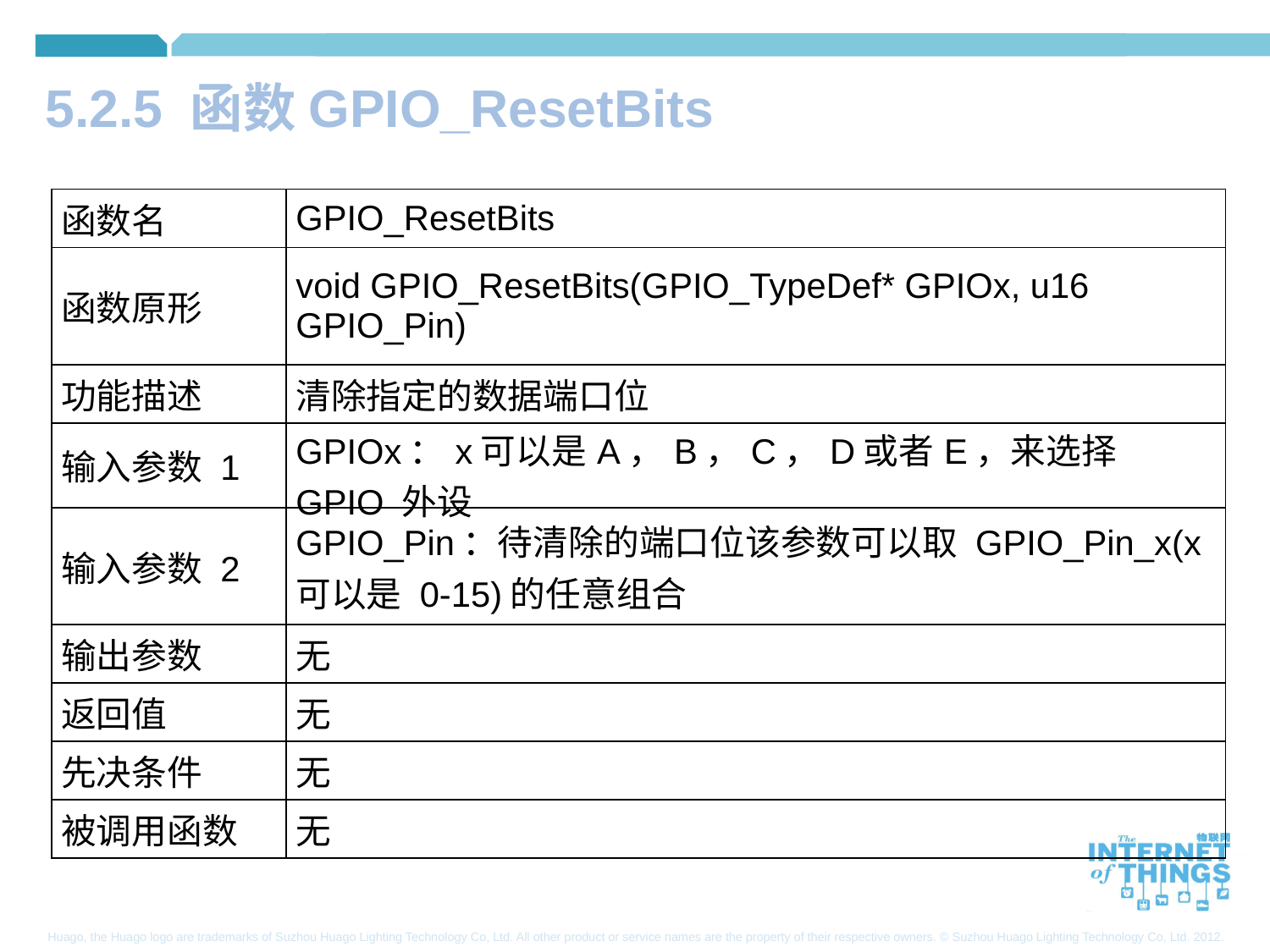

5.2.5 函数GPIO_ResetBits
| 函数名 | GPIO\_ResetBits |
| --- | --- |
| 函数原形 | void GPIO\_ResetBits(GPIO\_TypeDef\* GPIOx, u16 GPIO\_Pin) |
| 功能描述 | 清除指定的数据端口位 |
| 输入参数 1 | GPIOx：x可以是A，B，C，D或者E，来选择 GPIO 外设 |
| 输入参数 2 | GPIO\_Pin：待清除的端口位该参数可以取 GPIO\_Pin\_x(x 可以是 0-15)的任意组合 |
| 输出参数 | 无 |
| 返回值 | 无 |
| 先决条件 | 无 |
| 被调用函数 | 无 |